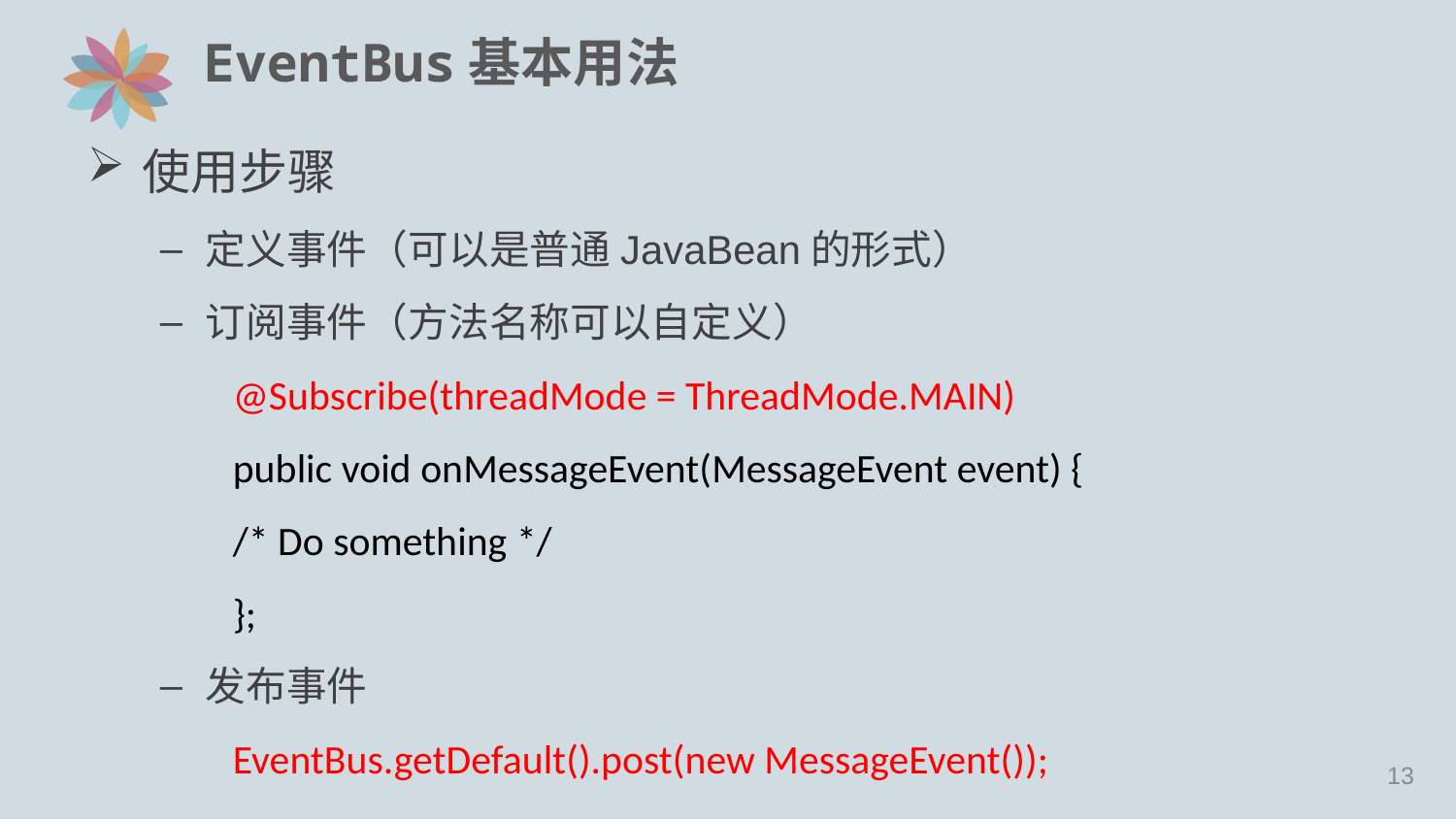

# EventBus基本用法
使用步骤
定义事件（可以是普通JavaBean的形式）
订阅事件（方法名称可以自定义）
@Subscribe(threadMode = ThreadMode.MAIN)
public void onMessageEvent(MessageEvent event) {
/* Do something */
};
发布事件
EventBus.getDefault().post(new MessageEvent());
13